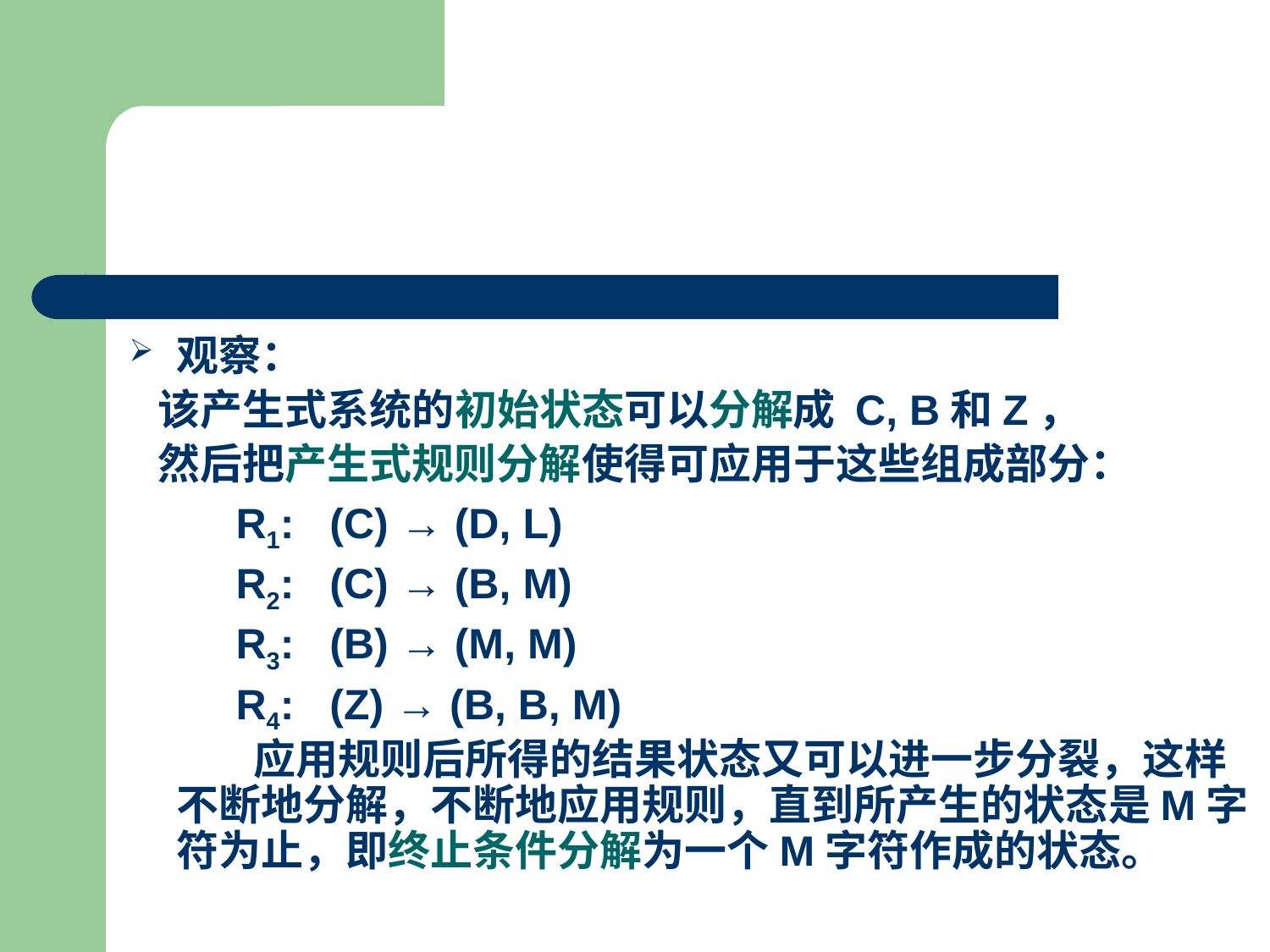

#
观察：
  该产生式系统的初始状态可以分解成 C, B和Z，
  然后把产生式规则分解使得可应用于这些组成部分：
         R1:   (C) → (D, L)
         R2:   (C) → (B, M)
         R3:   (B) → (M, M)
         R4:   (Z) → (B, B, M)
            应用规则后所得的结果状态又可以进一步分裂，这样不断地分解，不断地应用规则，直到所产生的状态是M字符为止，即终止条件分解为一个M字符作成的状态。
48